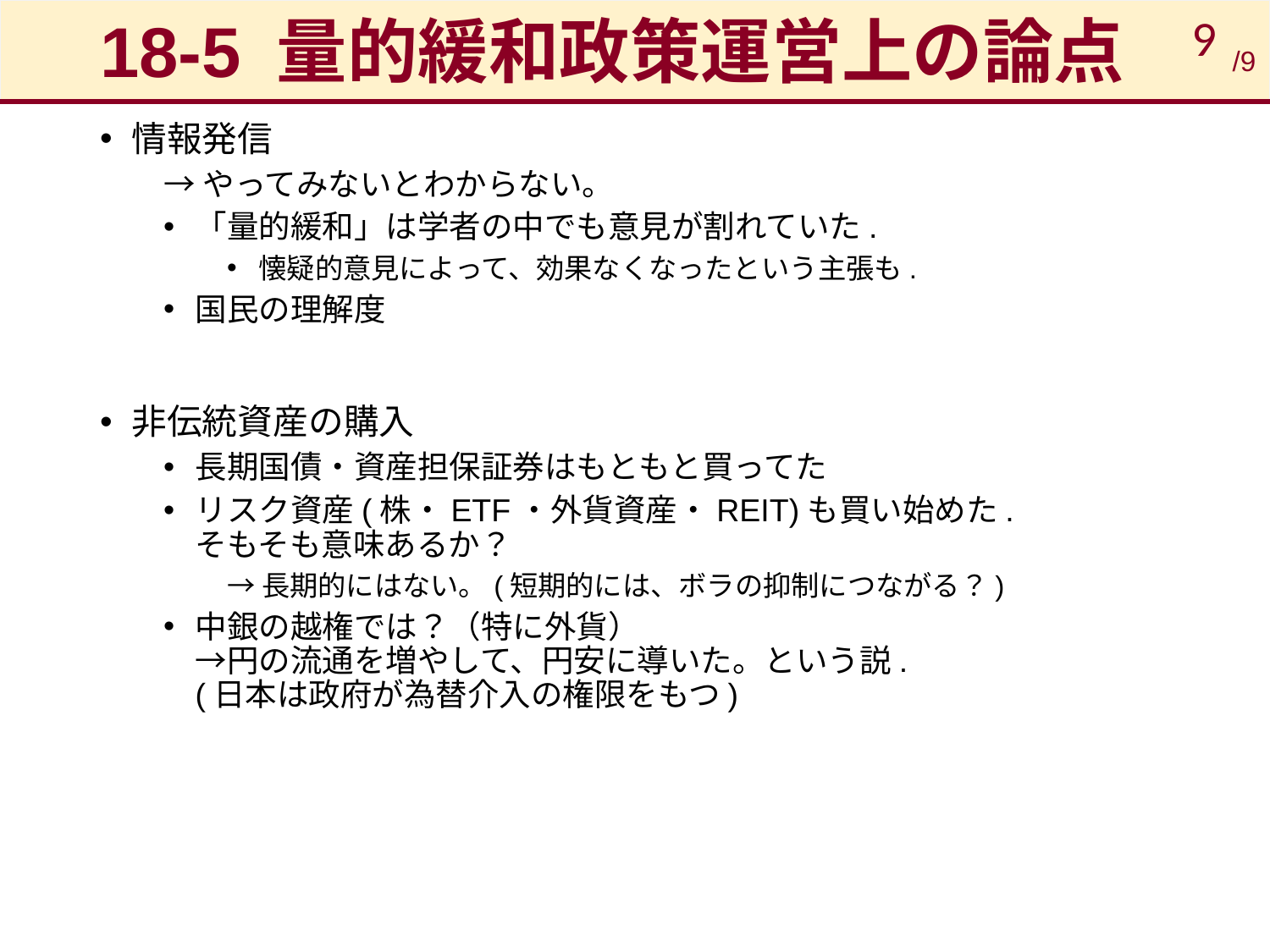

# 18-5 量的緩和政策運営上の論点
9
/9
情報発信
→やってみないとわからない。
「量的緩和」は学者の中でも意見が割れていた.
懐疑的意見によって、効果なくなったという主張も.
国民の理解度

非伝統資産の購入
長期国債・資産担保証券はもともと買ってた
リスク資産(株・ETF・外貨資産・REIT)も買い始めた.
そもそも意味あるか？
→長期的にはない。(短期的には、ボラの抑制につながる？)
中銀の越権では？（特に外貨）
→円の流通を増やして、円安に導いた。という説.
(日本は政府が為替介入の権限をもつ)